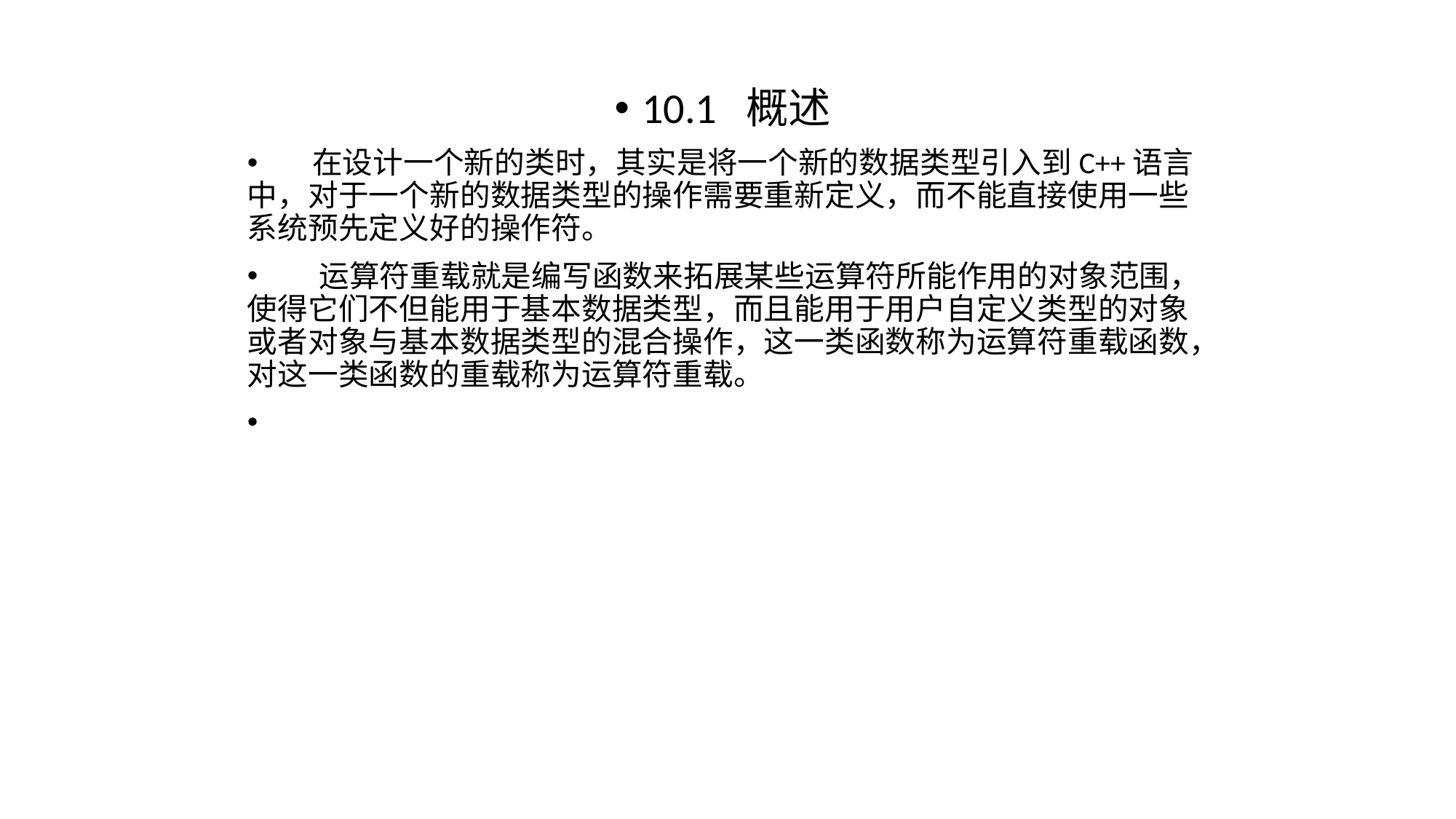

10.1  概述
       在设计一个新的类时，其实是将一个新的数据类型引入到C++语言中，对于一个新的数据类型的操作需要重新定义，而不能直接使用一些系统预先定义好的操作符。
        运算符重载就是编写函数来拓展某些运算符所能作用的对象范围，使得它们不但能用于基本数据类型，而且能用于用户自定义类型的对象或者对象与基本数据类型的混合操作，这一类函数称为运算符重载函数，对这一类函数的重载称为运算符重载。